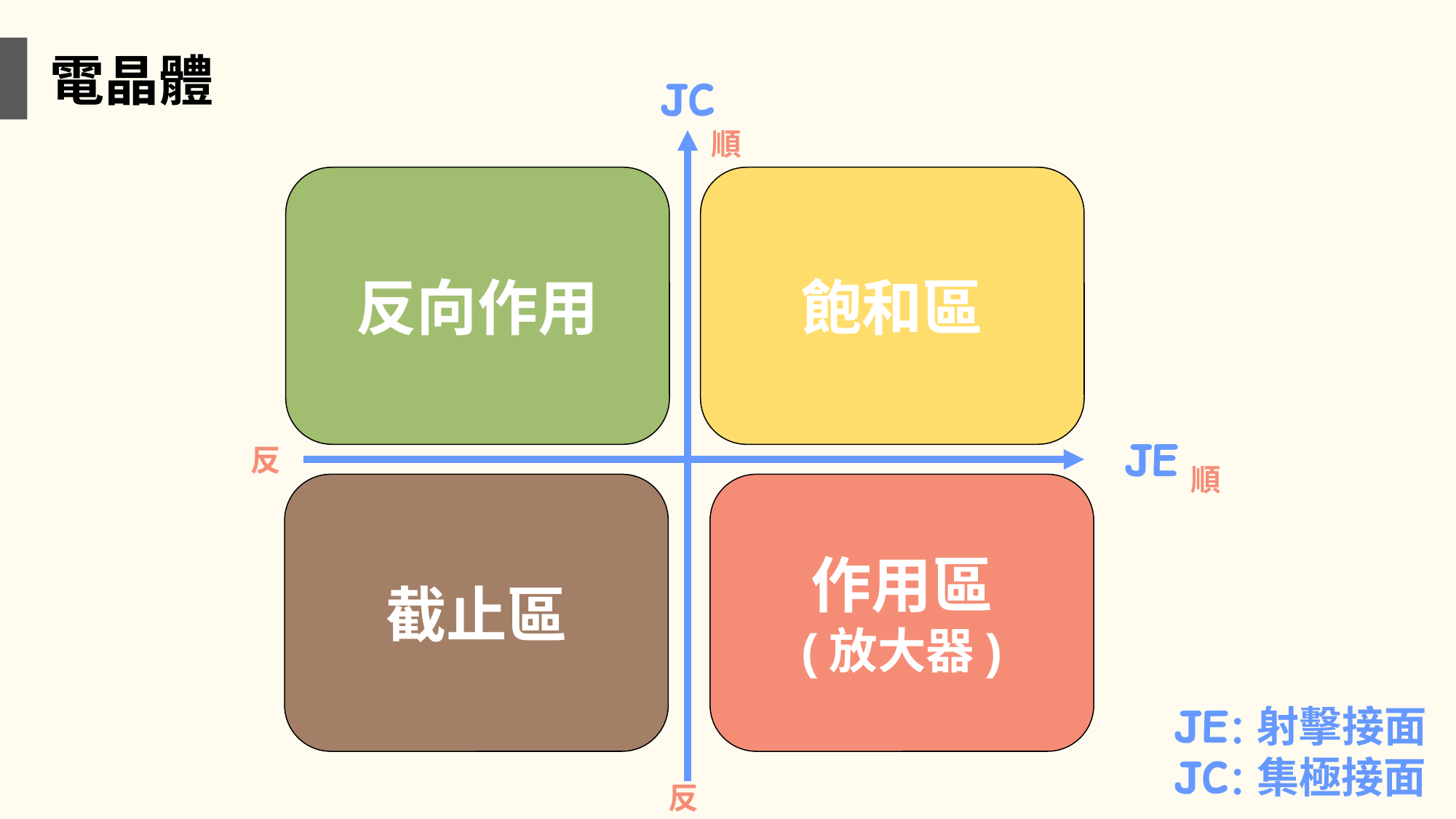

電晶體
JC
順
反向作用
飽和區
JE
反
順
截止區
作用區
(放大器)
JE:射擊接面
JC:集極接面
反